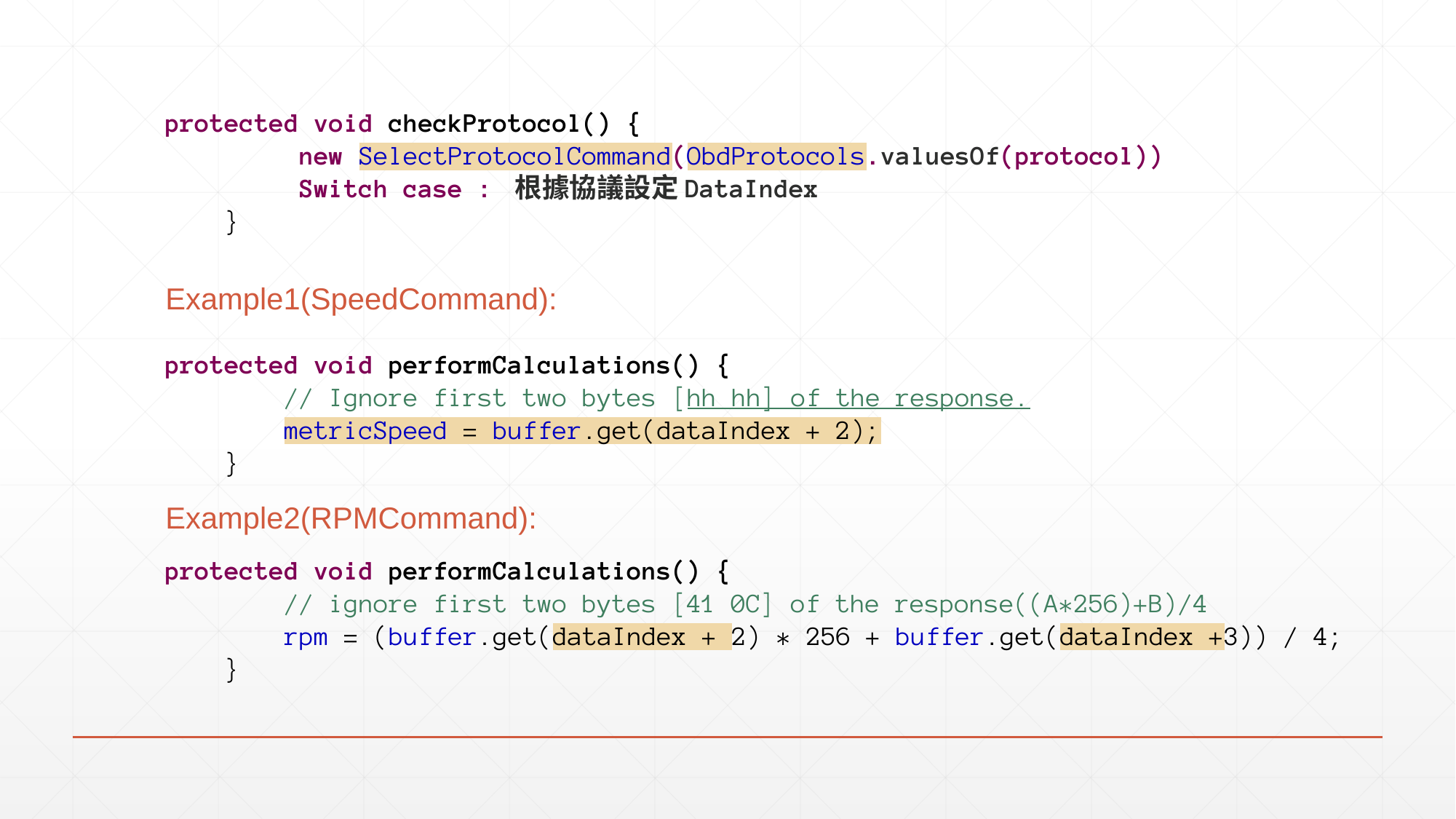

protected void checkProtocol() {
         new SelectProtocolCommand(ObdProtocols.valuesOf(protocol))
         Switch case : 根據協議設定DataIndex
    }
Example1(SpeedCommand):
protected void performCalculations() {
        // Ignore first two bytes [hh hh] of the response.
        metricSpeed = buffer.get(dataIndex + 2);
    }
Example2(RPMCommand):
protected void performCalculations() {
        // ignore first two bytes [41 0C] of the response((A*256)+B)/4
        rpm = (buffer.get(dataIndex + 2) * 256 + buffer.get(dataIndex +3)) / 4;
    }